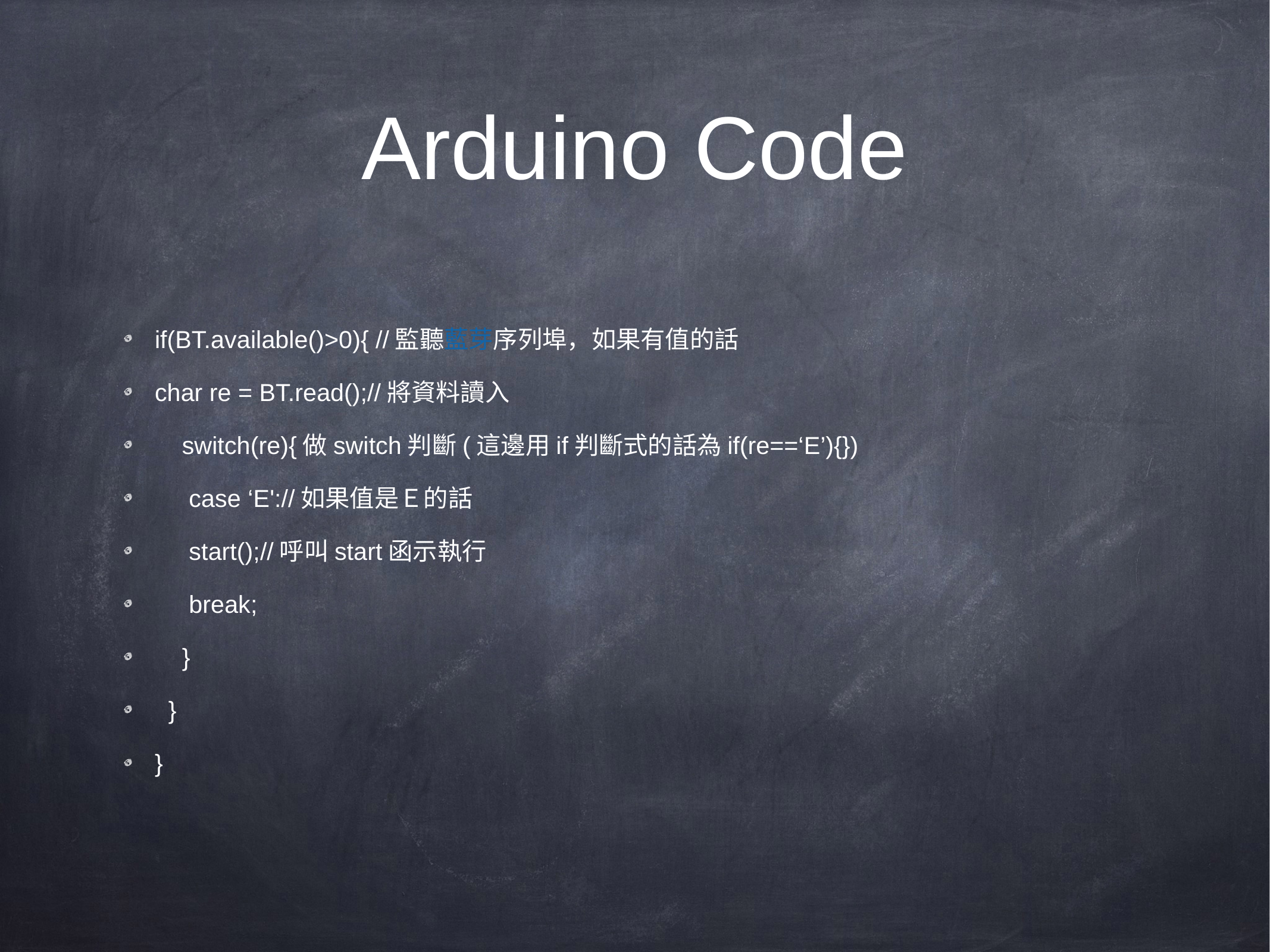

# Arduino Code
if(BT.available()>0){ //監聽藍芽序列埠，如果有值的話
char re = BT.read();//將資料讀入
    switch(re){做switch判斷(這邊用if判斷式的話為if(re==‘E’){})
     case ‘E'://如果值是Ｅ的話
     start();//呼叫start函示執行
     break;
    }
  }
}
10